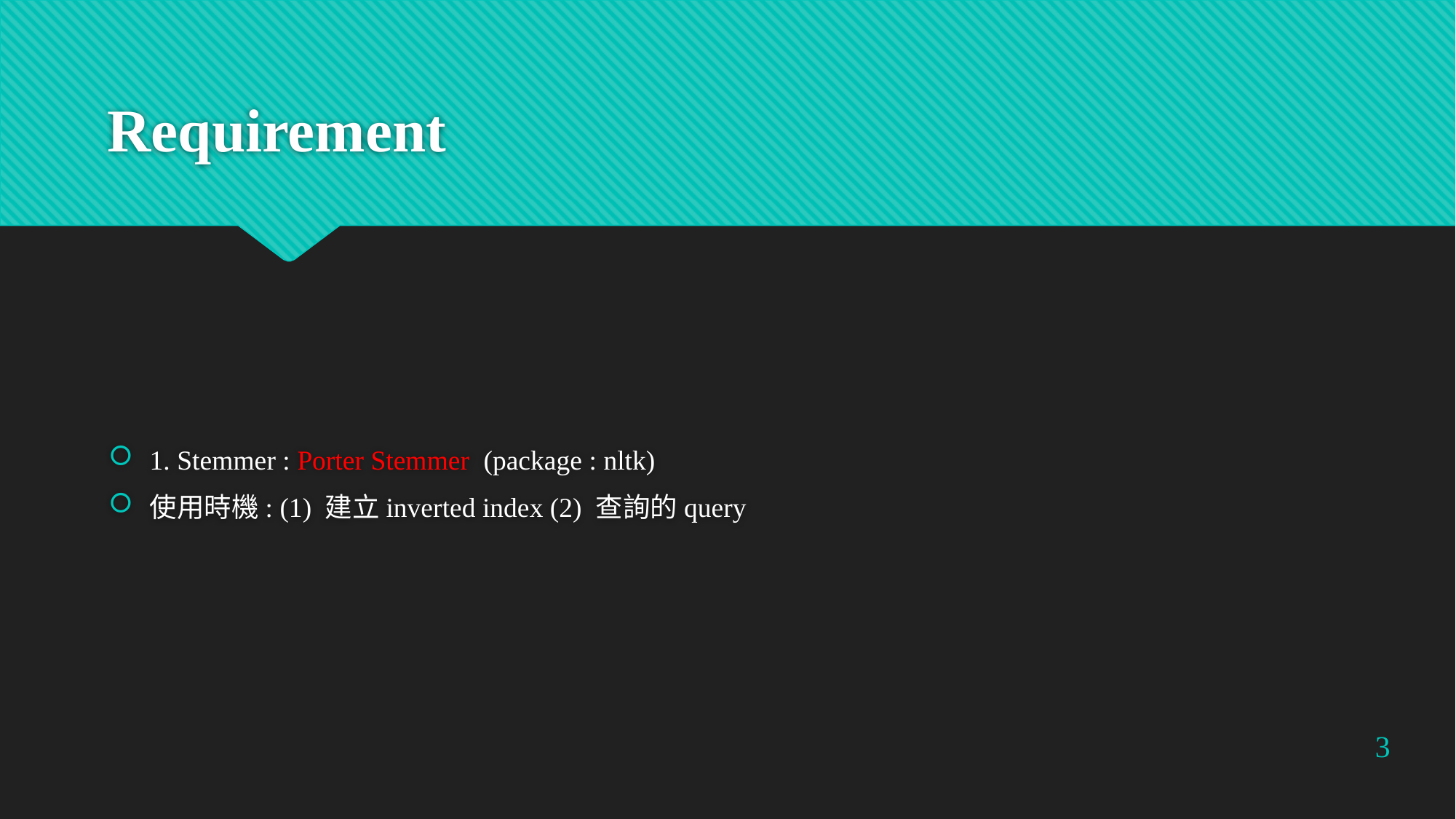

# Requirement
1. Stemmer : Porter Stemmer  (package : nltk)
使用時機: (1) 建立inverted index (2) 查詢的query
3